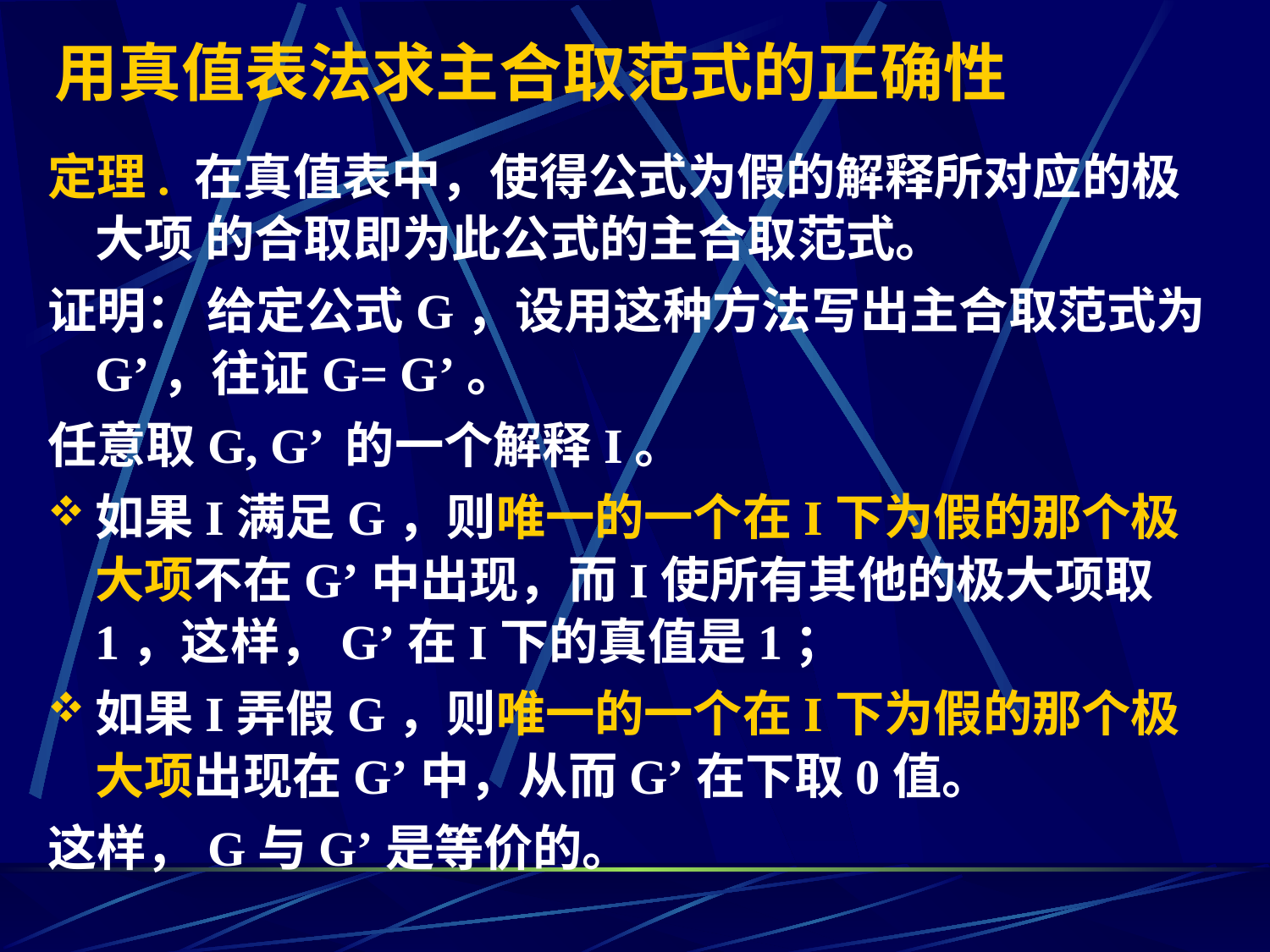

用真值表法求主合取范式的正确性
定理. 在真值表中，使得公式为假的解释所对应的极大项 的合取即为此公式的主合取范式。
证明： 给定公式G，设用这种方法写出主合取范式为G’，往证G= G’。
任意取G, G’ 的一个解释I。
如果I满足G，则唯一的一个在I下为假的那个极大项不在G’中出现，而I使所有其他的极大项取1，这样，G’在I下的真值是1；
如果I弄假G，则唯一的一个在I下为假的那个极大项出现在G’中，从而G’在下取0值。
这样，G与G’是等价的。
134